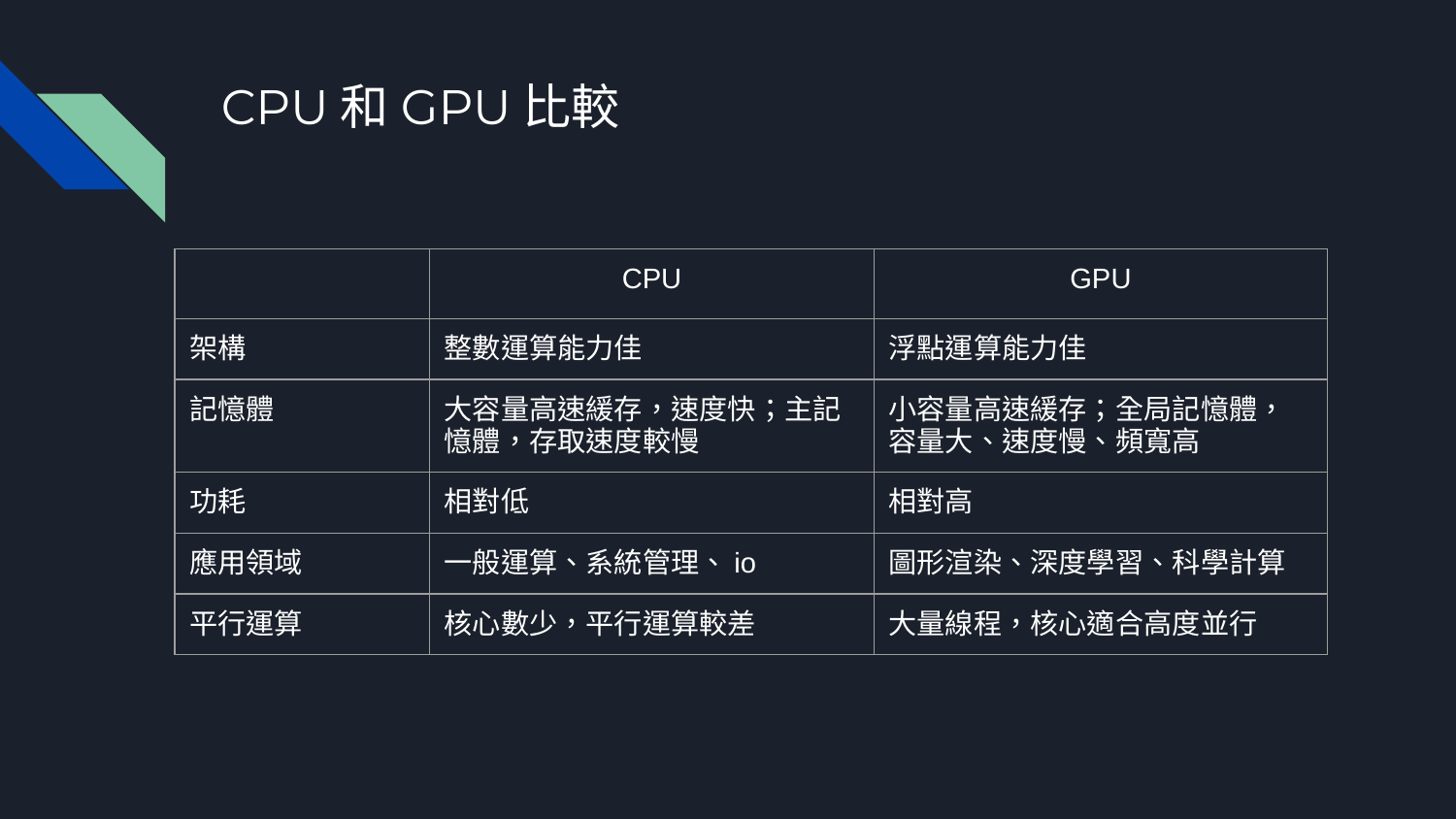

# CPU和GPU比較
|  | CPU | GPU |
| --- | --- | --- |
| 架構 | 整數運算能力佳 | 浮點運算能力佳 |
| 記憶體 | 大容量高速緩存，速度快；主記憶體，存取速度較慢 | 小容量高速緩存；全局記憶體，容量大、速度慢、頻寬高 |
| 功耗 | 相對低 | 相對高 |
| 應用領域 | 一般運算、系統管理、io | 圖形渲染、深度學習、科學計算 |
| 平行運算 | 核心數少，平行運算較差 | 大量線程，核心適合高度並行 |